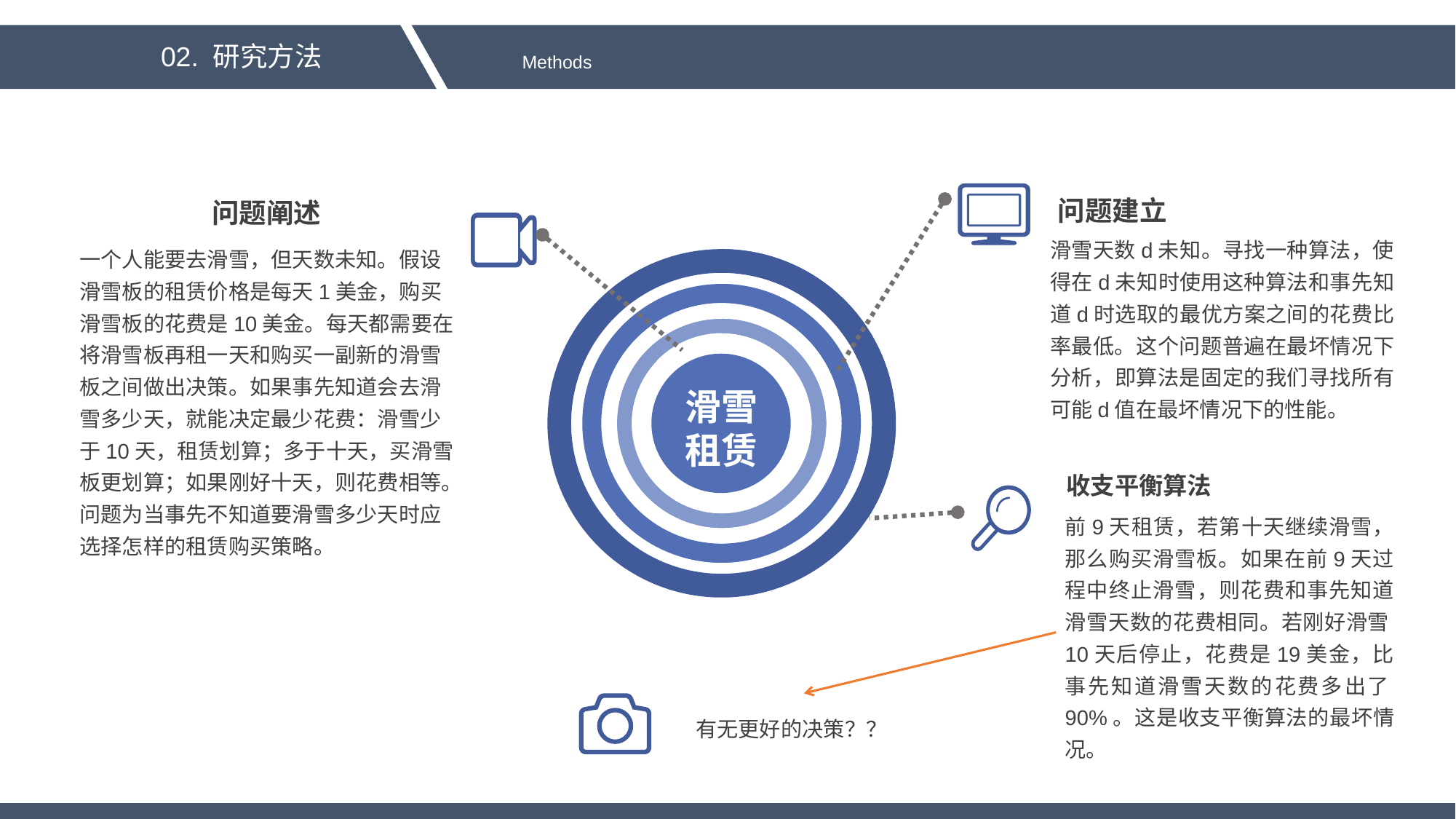

02. 研究方法
Methods

滑雪
租赁

问题建立
问题阐述
滑雪天数d未知。寻找一种算法，使得在d未知时使用这种算法和事先知道d时选取的最优方案之间的花费比率最低。这个问题普遍在最坏情况下分析，即算法是固定的我们寻找所有可能d值在最坏情况下的性能。
一个人能要去滑雪，但天数未知。假设滑雪板的租赁价格是每天1美金，购买滑雪板的花费是10美金。每天都需要在将滑雪板再租一天和购买一副新的滑雪板之间做出决策。如果事先知道会去滑雪多少天，就能决定最少花费：滑雪少于10天，租赁划算；多于十天，买滑雪板更划算；如果刚好十天，则花费相等。问题为当事先不知道要滑雪多少天时应选择怎样的租赁购买策略。

收支平衡算法
前9天租赁，若第十天继续滑雪，那么购买滑雪板。如果在前9天过程中终止滑雪，则花费和事先知道滑雪天数的花费相同。若刚好滑雪10天后停止，花费是19美金，比事先知道滑雪天数的花费多出了90%。这是收支平衡算法的最坏情况。

有无更好的决策？？